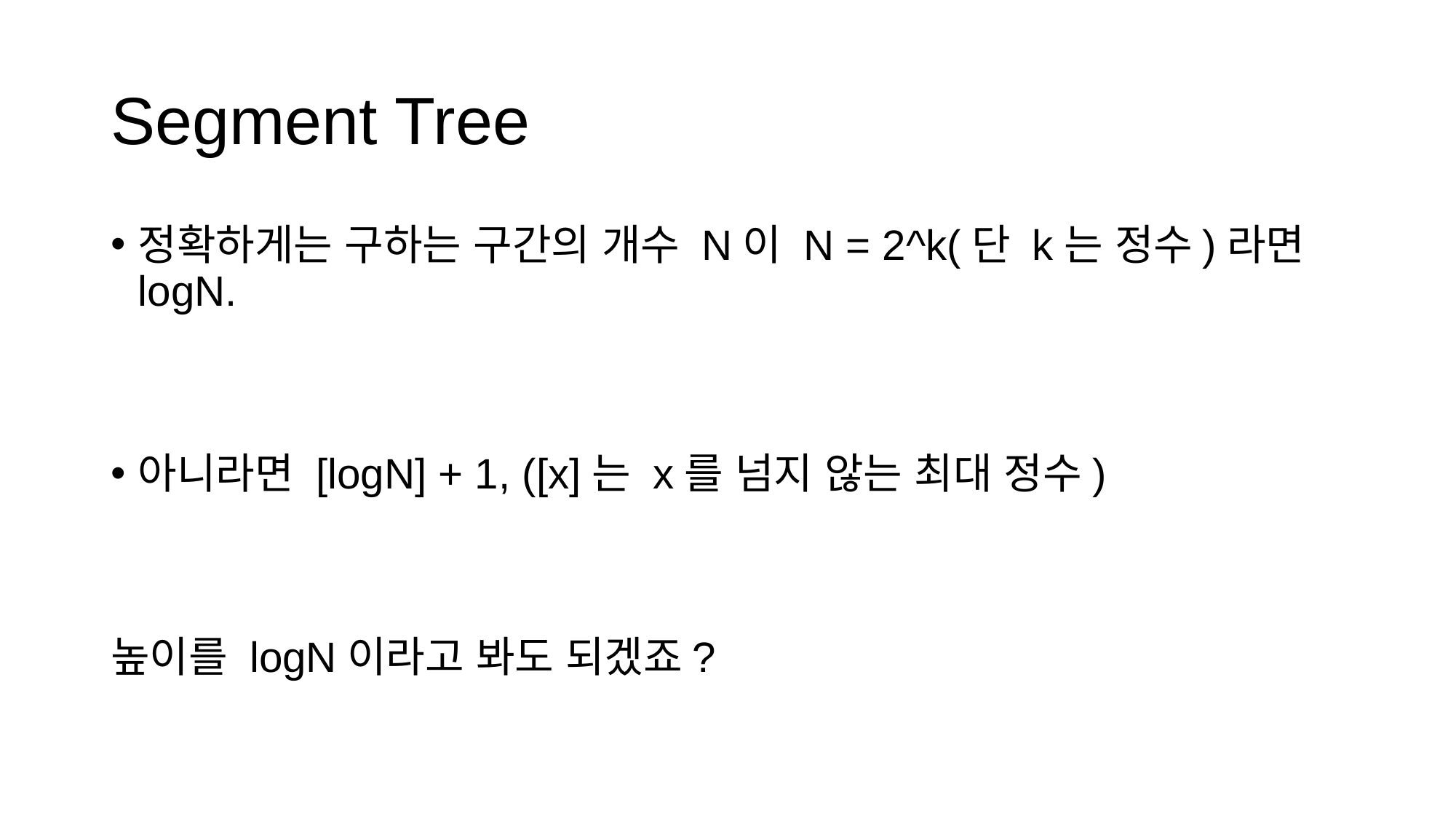

# Segment Tree
정확하게는 구하는 구간의 개수 N이 N = 2^k(단 k는 정수)라면 logN.

아니라면 [logN] + 1, ([x]는 x를 넘지 않는 최대 정수)

높이를 logN이라고 봐도 되겠죠?